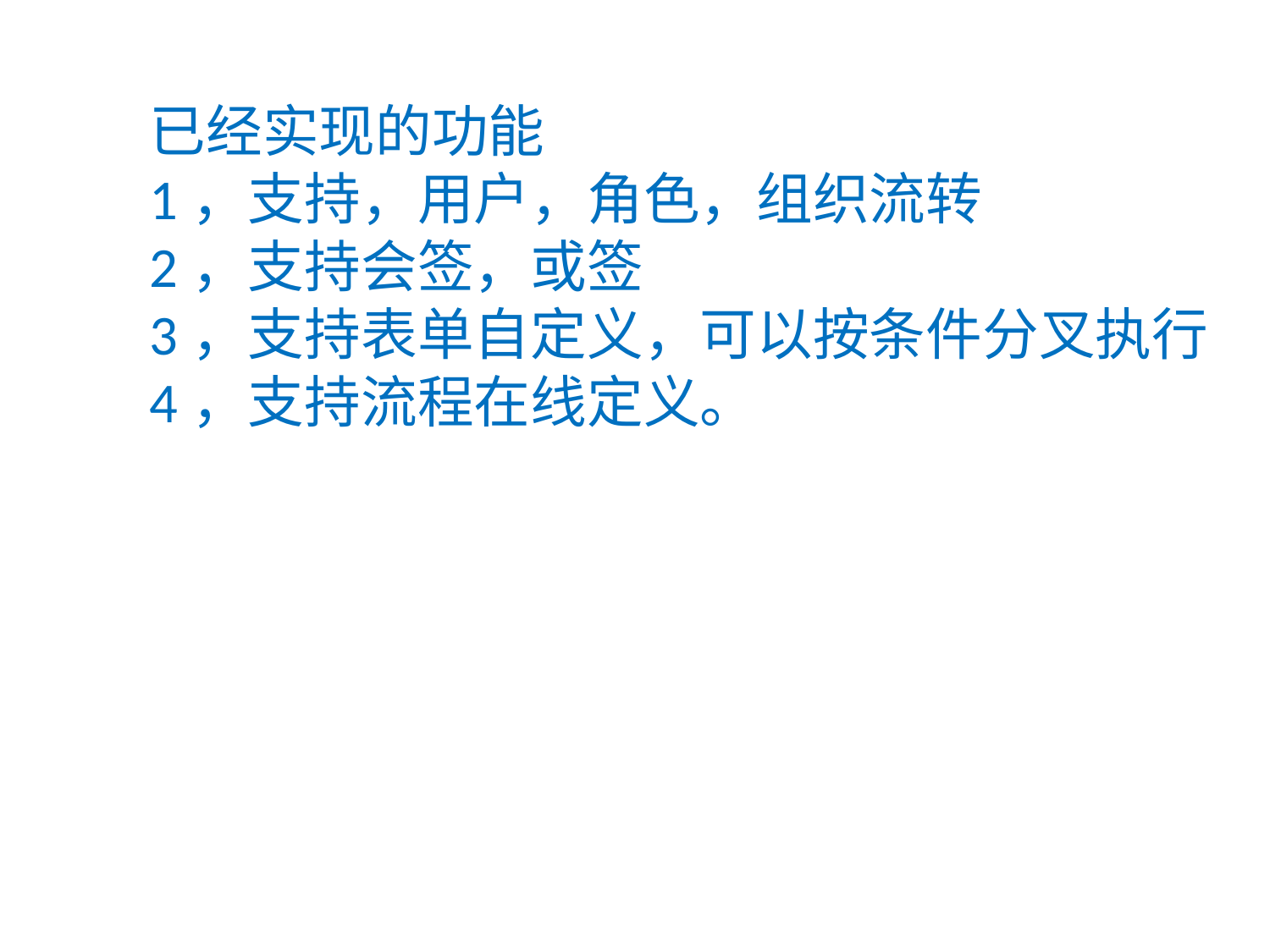

已经实现的功能
1，支持，用户，角色，组织流转
2，支持会签，或签
3，支持表单自定义，可以按条件分叉执行
4，支持流程在线定义。